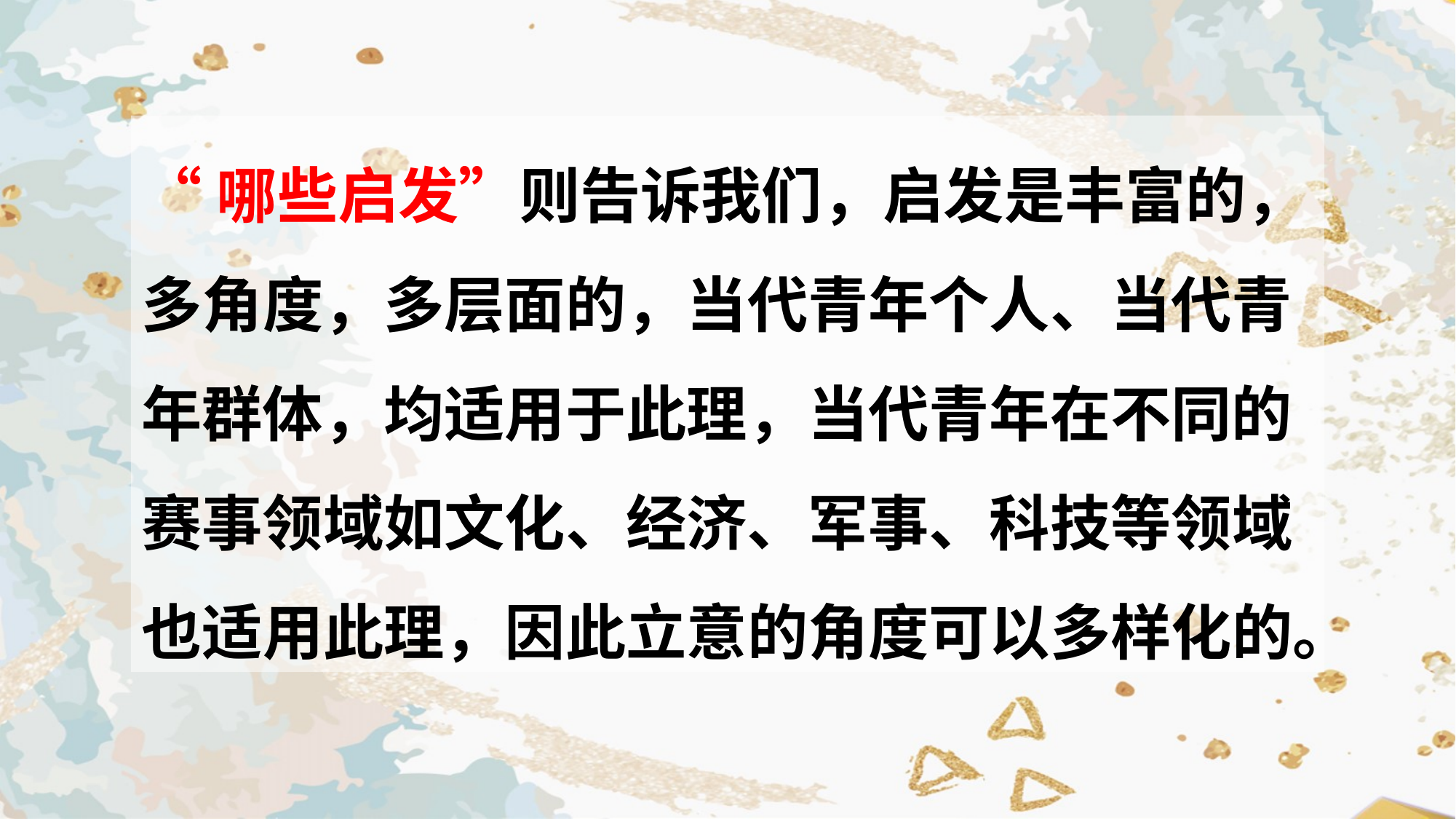

“哪些启发”则告诉我们，启发是丰富的，多角度，多层面的，当代青年个人、当代青年群体，均适用于此理，当代青年在不同的赛事领域如文化、经济、军事、科技等领域也适用此理，因此立意的角度可以多样化的。